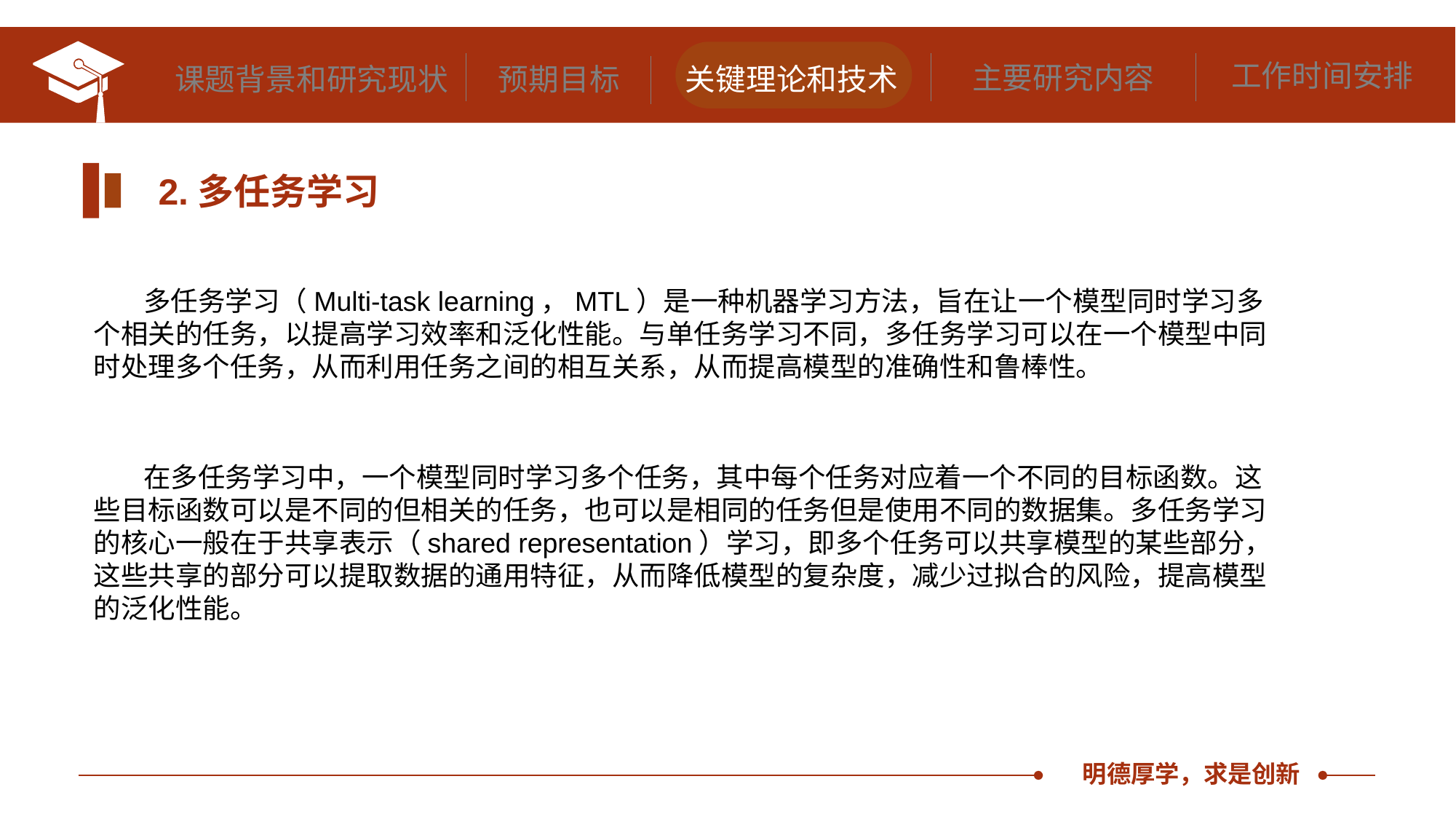

工作时间安排
主要研究内容
课题背景和研究现状
预期目标
关键理论和技术

2.多任务学习

       多任务学习（Multi-task learning，MTL）是一种机器学习方法，旨在让一个模型同时学习多个相关的任务，以提高学习效率和泛化性能。与单任务学习不同，多任务学习可以在一个模型中同时处理多个任务，从而利用任务之间的相互关系，从而提高模型的准确性和鲁棒性。

       在多任务学习中，一个模型同时学习多个任务，其中每个任务对应着一个不同的目标函数。这些目标函数可以是不同的但相关的任务，也可以是相同的任务但是使用不同的数据集。多任务学习的核心一般在于共享表示（shared representation）学习，即多个任务可以共享模型的某些部分，这些共享的部分可以提取数据的通用特征，从而降低模型的复杂度，减少过拟合的风险，提高模型的泛化性能。